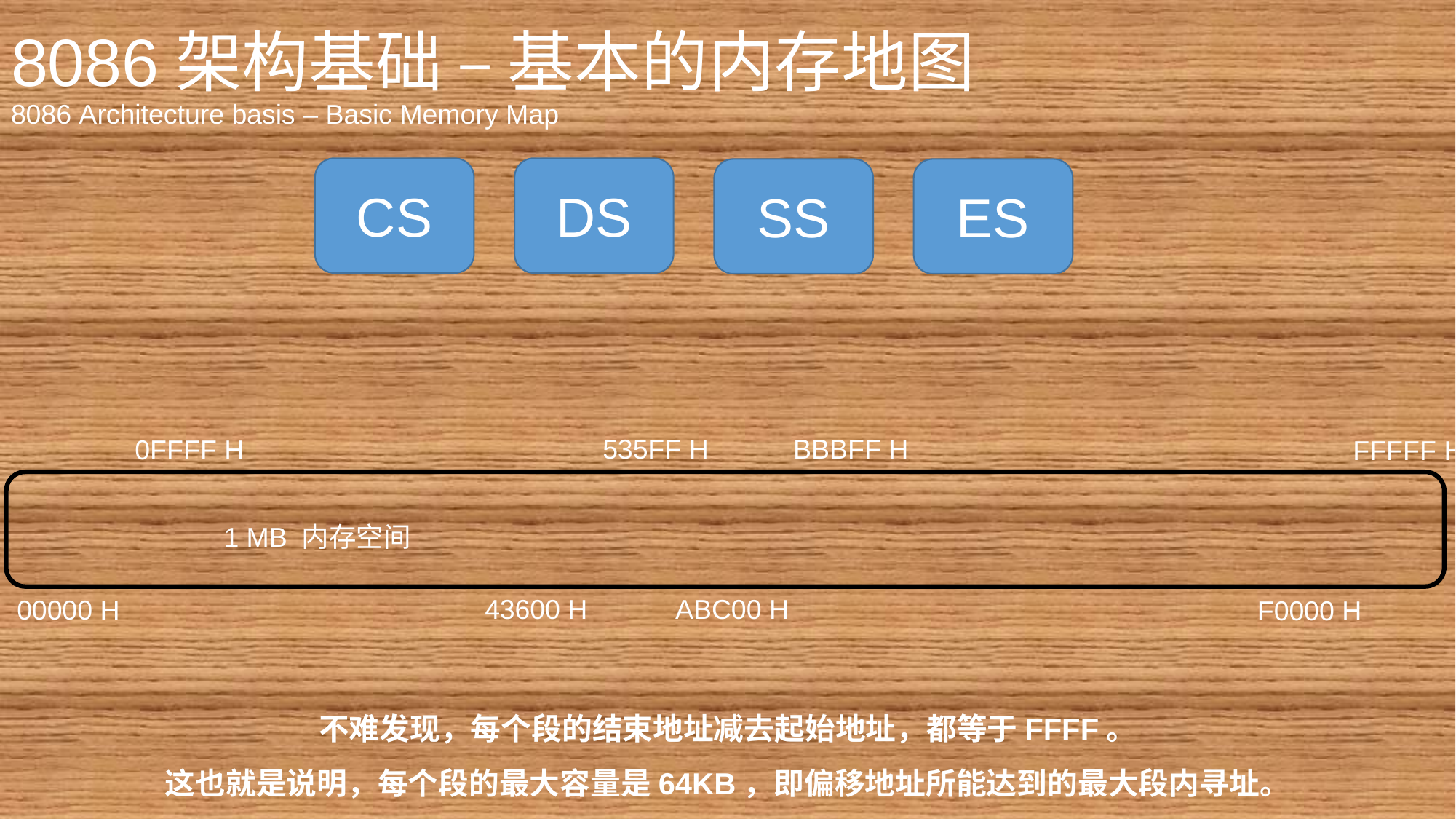

# 8086架构基础 – 基本的内存地图 8086 Architecture basis – Basic Memory Map

CS

DS

SS

ES
535FF H
BBBFF H
0FFFF H
FFFFF H

1 MB 内存空间
43600 H
ABC00 H
00000 H
F0000 H
不难发现，每个段的结束地址减去起始地址，都等于FFFF。
这也就是说明，每个段的最大容量是64KB，即偏移地址所能达到的最大段内寻址。